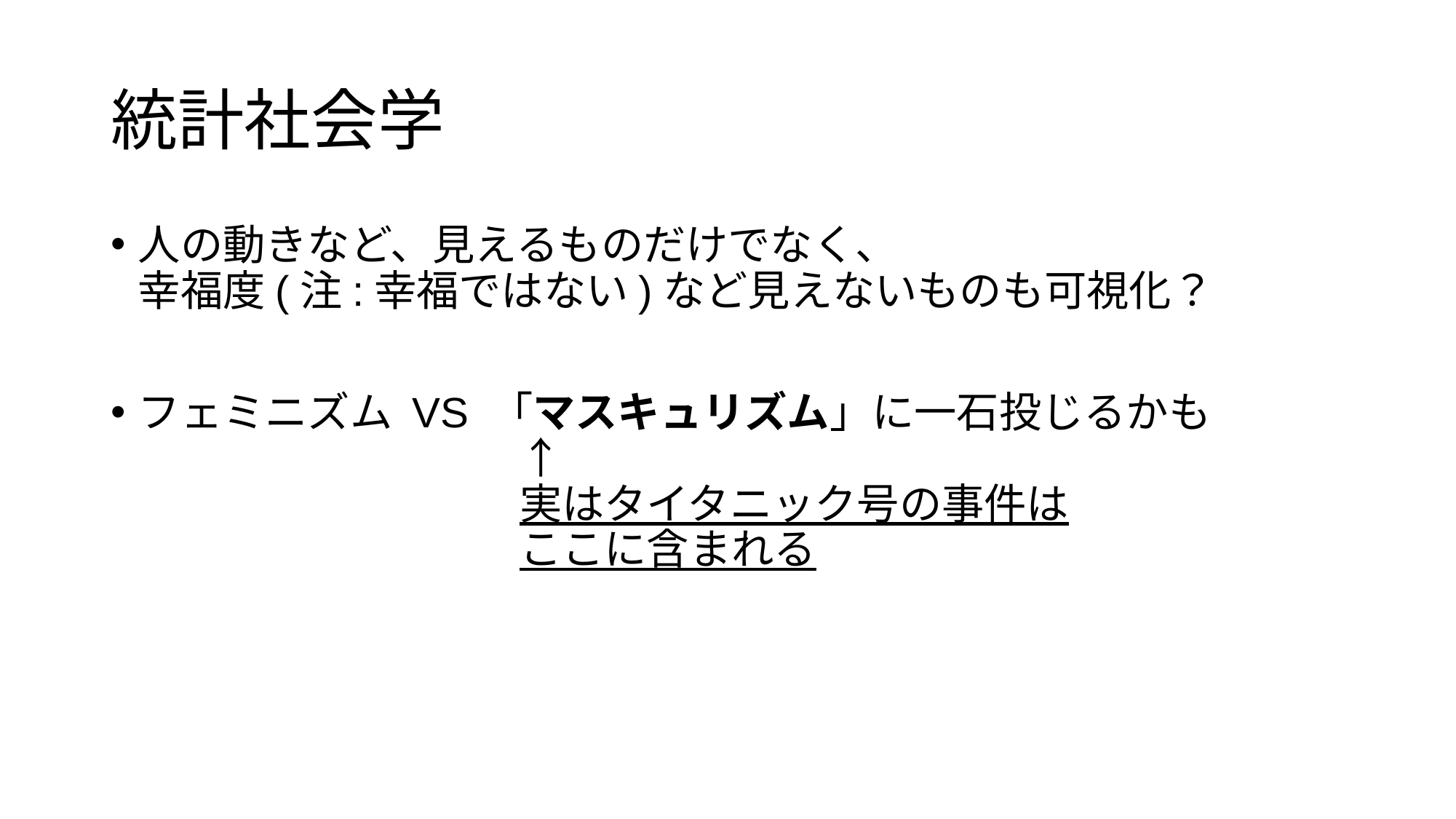

# 統計社会学
人の動きなど、見えるものだけでなく、
幸福度(注:幸福ではない)など見えないものも可視化？

フェミニズム VS 「マスキュリズム」に一石投じるかも
　　　　　　　　　↑
　　　　　　　　　実はタイタニック号の事件は
　　　　　　　　　ここに含まれる